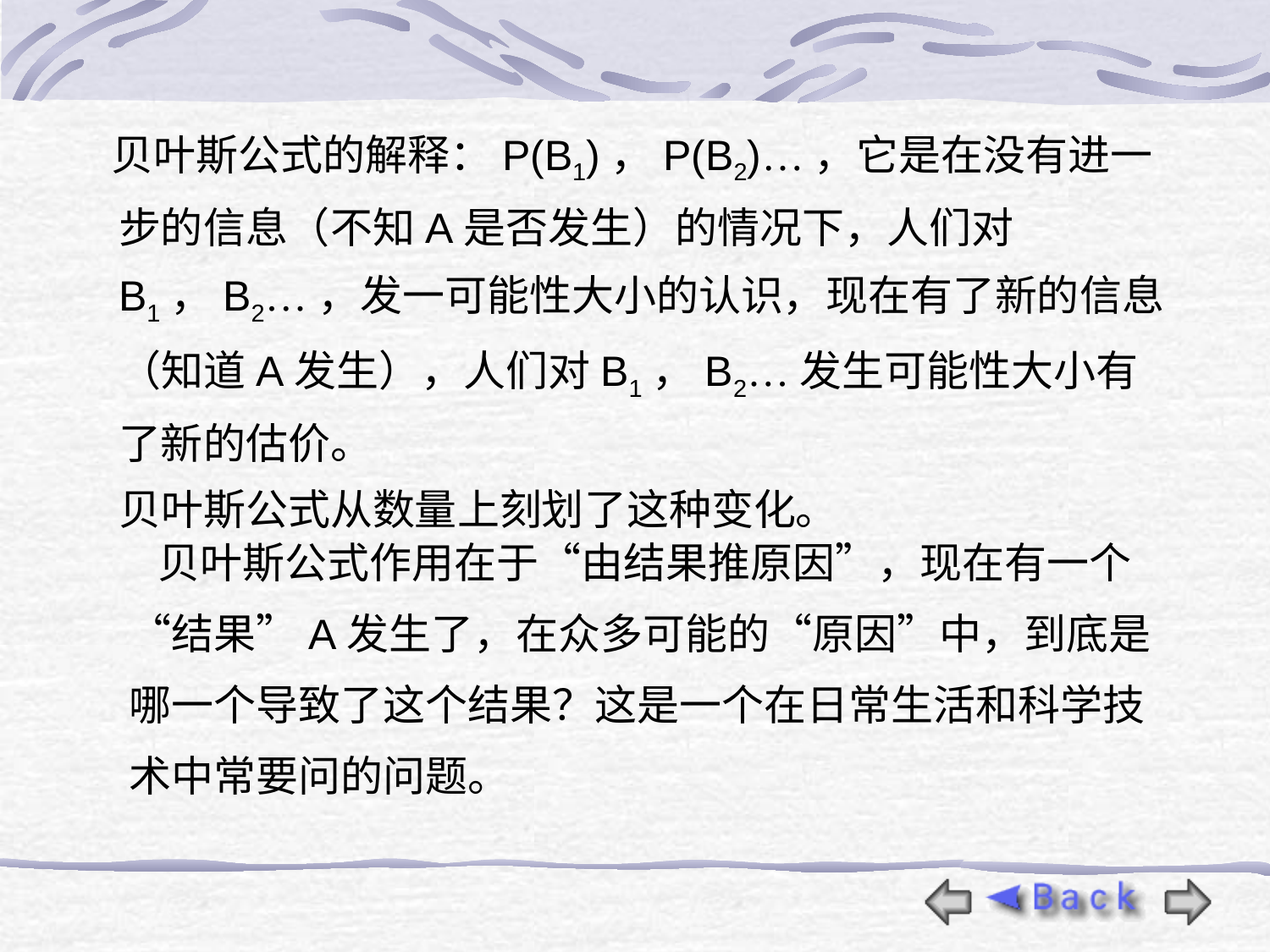

贝叶斯公式的解释：P(B1)，P(B2)…，它是在没有进一步的信息（不知A是否发生）的情况下，人们对B1，B2…，发一可能性大小的认识，现在有了新的信息（知道A发生），人们对B1，B2…发生可能性大小有了新的估价。
贝叶斯公式从数量上刻划了这种变化。

  贝叶斯公式作用在于“由结果推原因”，现在有一个“结果”A发生了，在众多可能的“原因”中，到底是哪一个导致了这个结果？这是一个在日常生活和科学技术中常要问的问题。